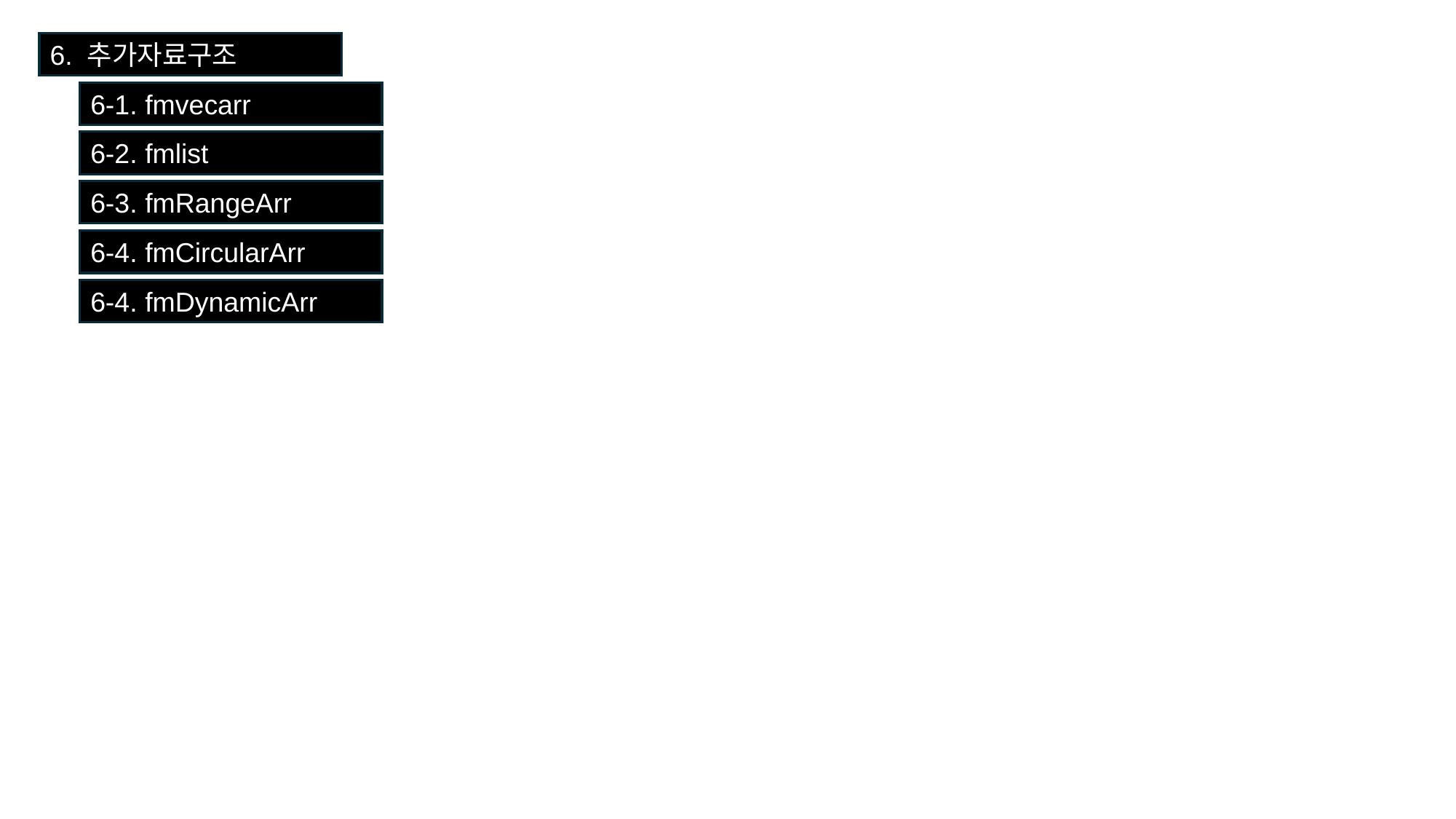

6. 추가자료구조
6-1. fmvecarr
6-2. fmlist
6-3. fmRangeArr
6-4. fmCircularArr
6-4. fmDynamicArr